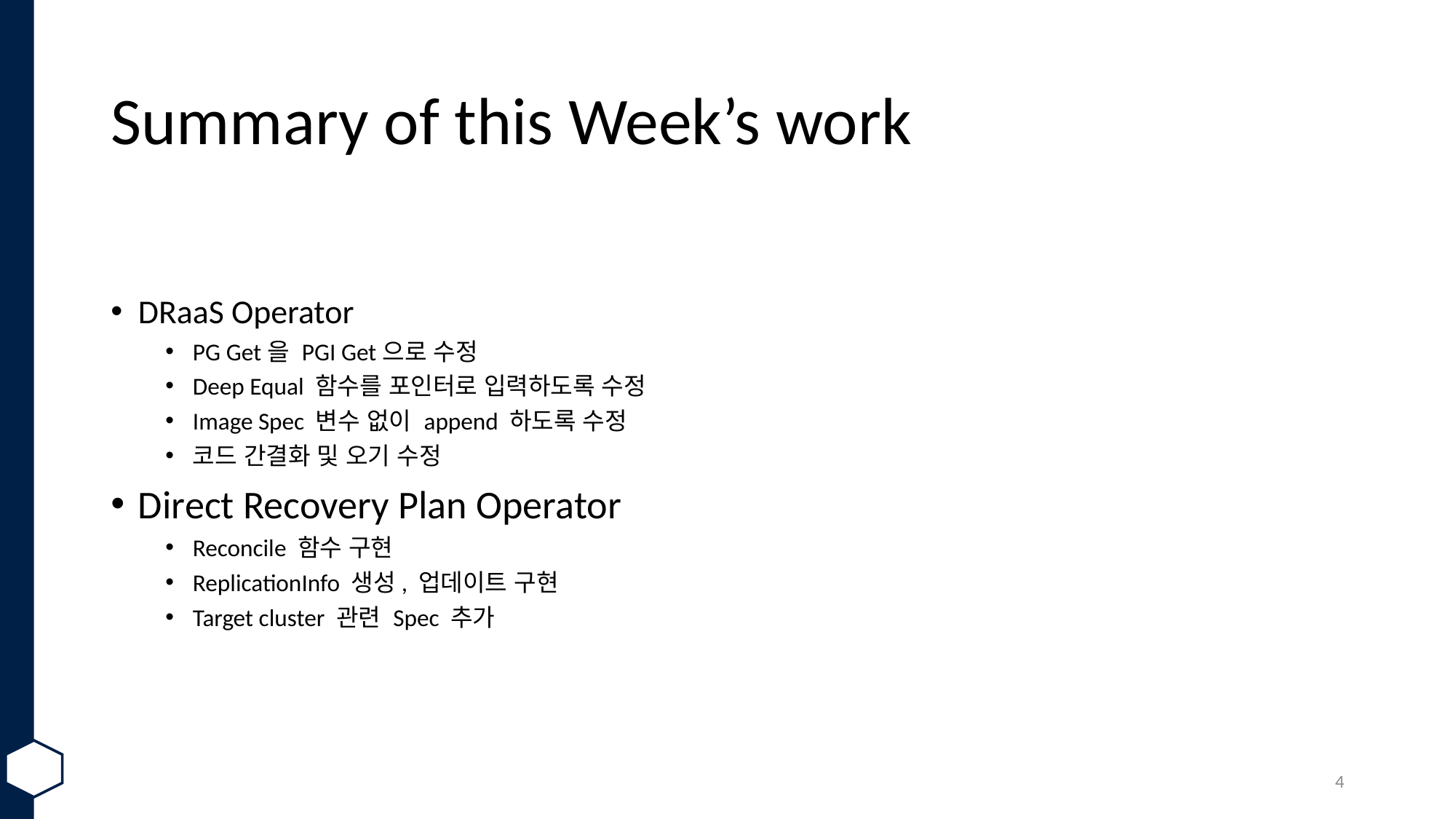

# Summary of this Week’s work

DRaaS Operator
PG Get을 PGI Get으로 수정
Deep Equal 함수를 포인터로 입력하도록 수정
Image Spec 변수 없이 append 하도록 수정
코드 간결화 및 오기 수정
Direct Recovery Plan Operator
Reconcile 함수 구현
ReplicationInfo 생성, 업데이트 구현
Target cluster 관련 Spec 추가
4